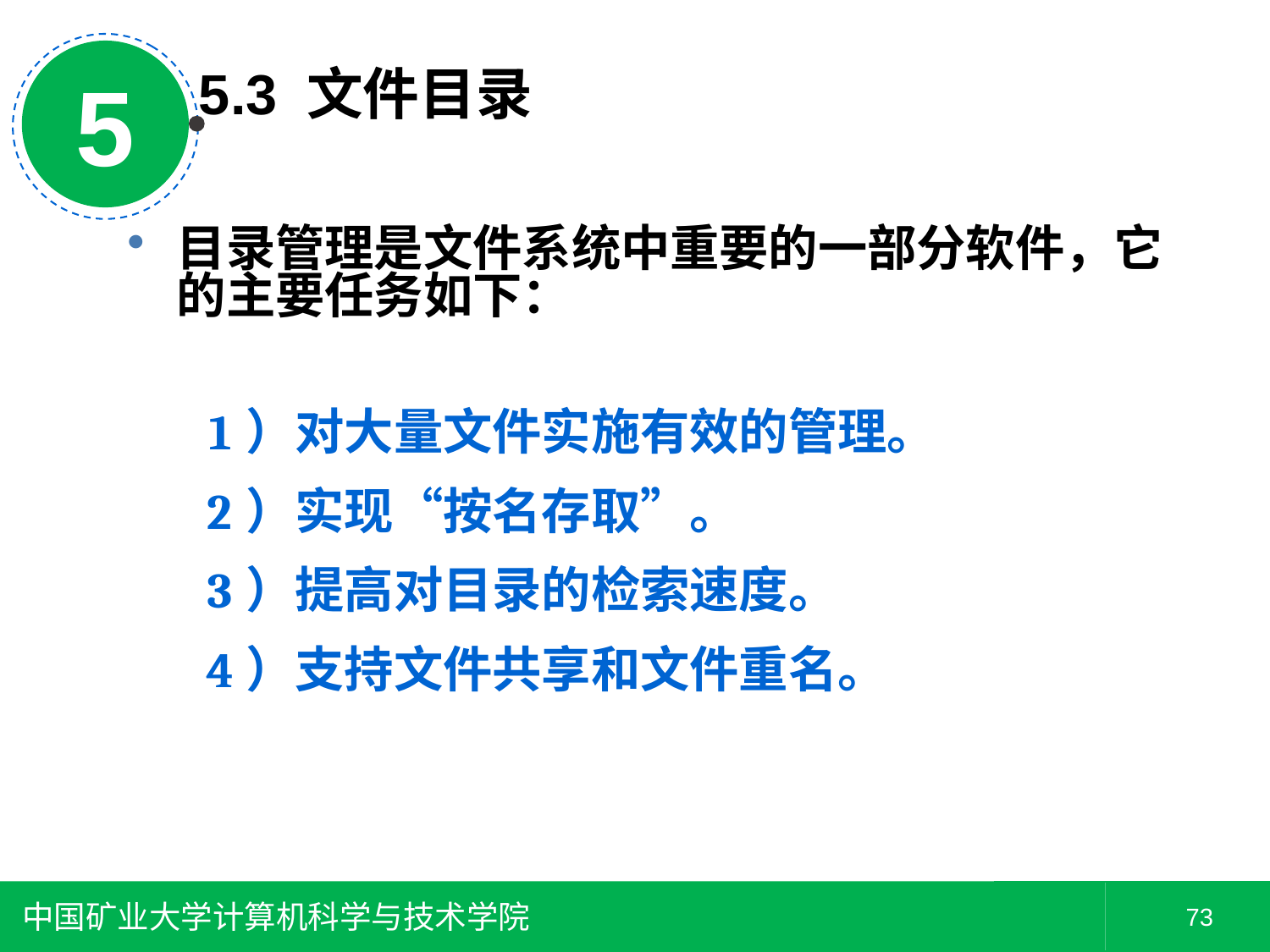

5
5.3 文件目录

目录管理是文件系统中重要的一部分软件，它的主要任务如下：

       1）对大量文件实施有效的管理。
       2）实现“按名存取”。
       3）提高对目录的检索速度。
       4）支持文件共享和文件重名。